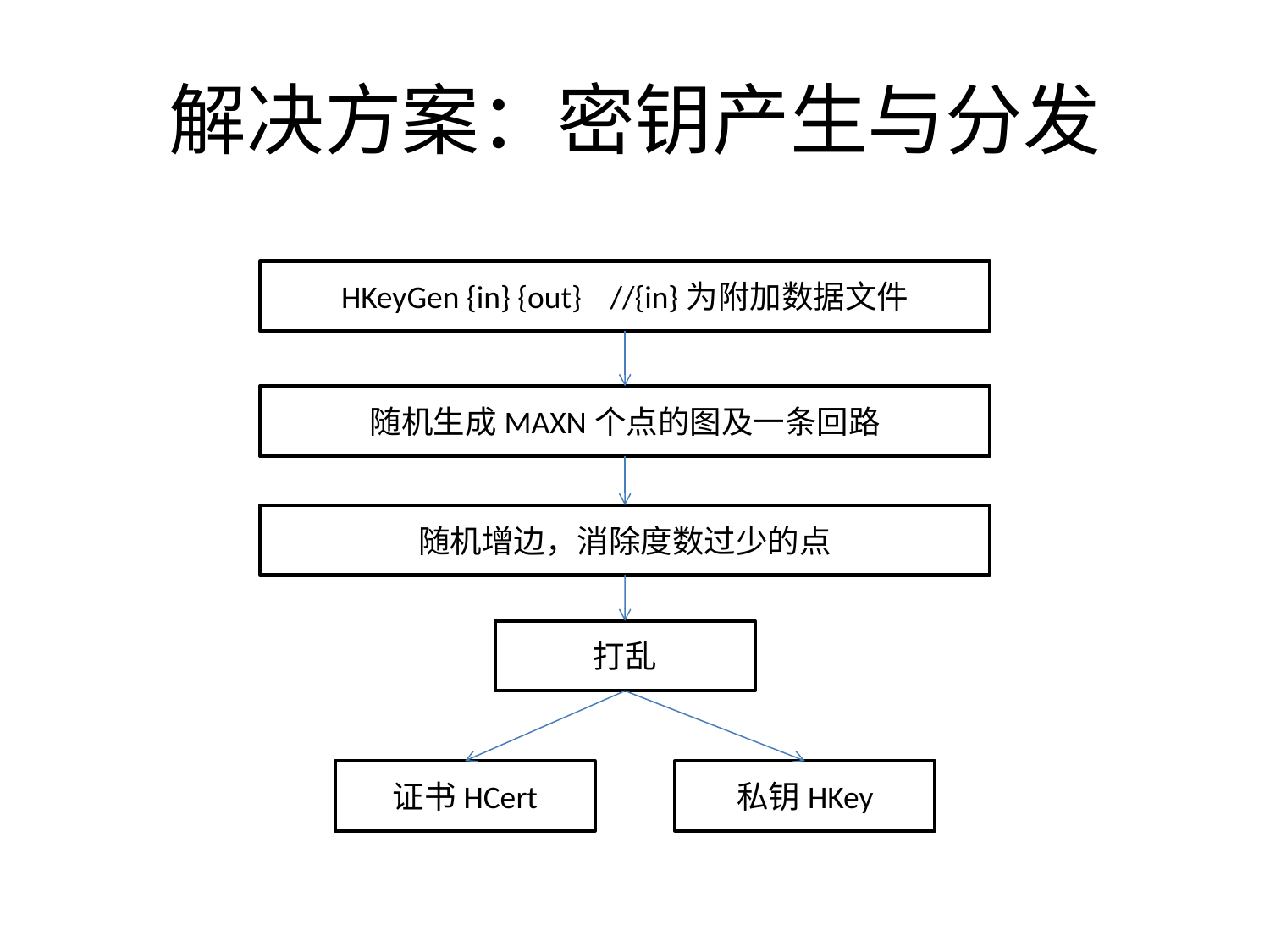

# 解决方案：密钥产生与分发
HKeyGen {in} {out}    //{in}为附加数据文件
随机生成MAXN个点的图及一条回路
随机增边，消除度数过少的点
打乱
证书HCert
私钥HKey